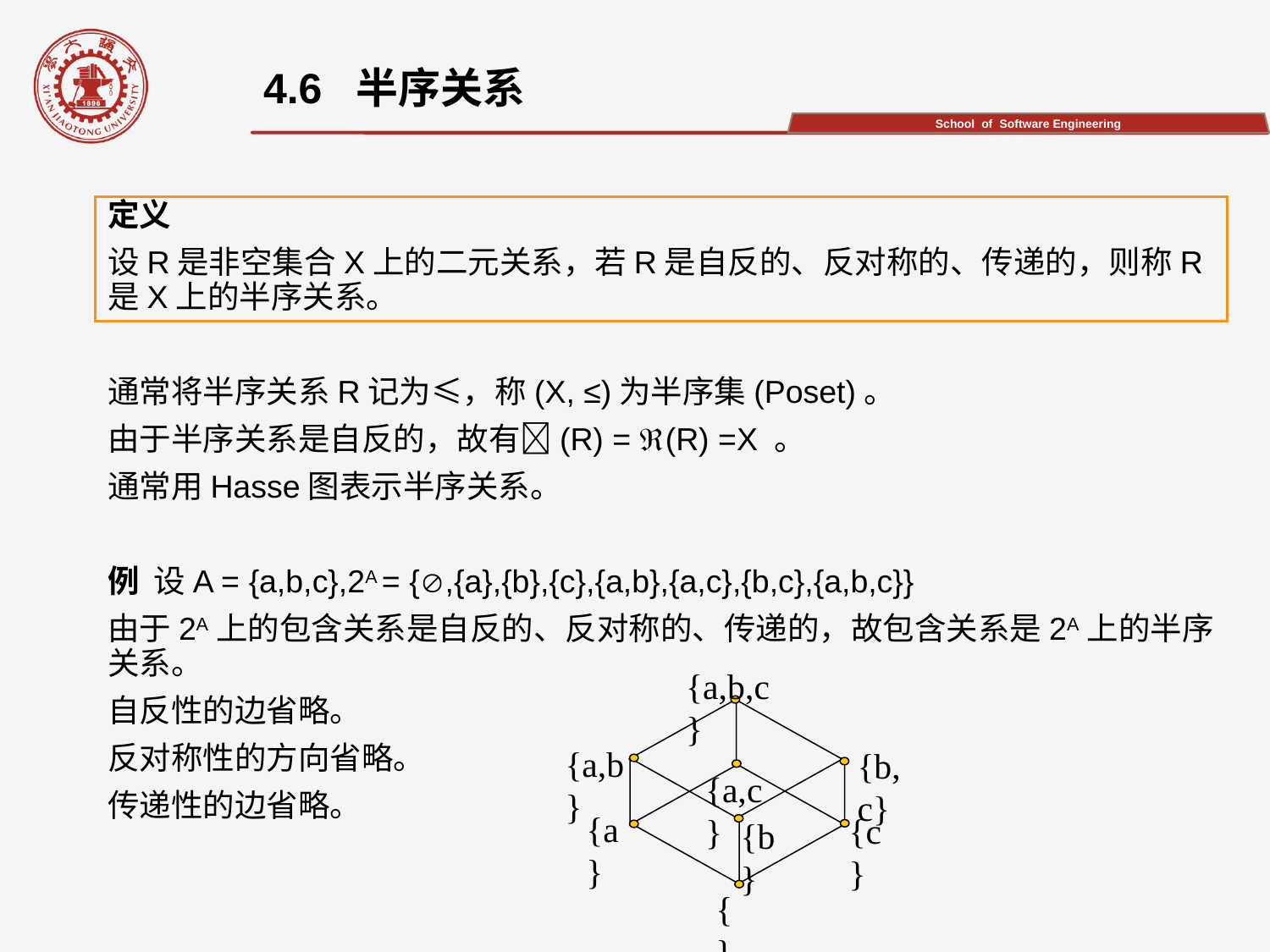

4.6  半序关系
定义
设R是非空集合X上的二元关系，若R是自反的、反对称的、传递的，则称R是X上的半序关系。

通常将半序关系R记为≤，称(X, ≤)为半序集(Poset)。
由于半序关系是自反的，故有℘(R) = ℜ(R) =X 。
通常用Hasse图表示半序关系。

例  设A = {a,b,c},2A = {∅,{a},{b},{c},{a,b},{a,c},{b,c},{a,b,c}}
由于2A上的包含关系是自反的、反对称的、传递的，故包含关系是2A上的半序关系。
自反性的边省略。
反对称性的方向省略。
传递性的边省略。

{a,b,c}

{a,b}
{b,c}
{a,c}
{a}
{c}
{b}
{  }